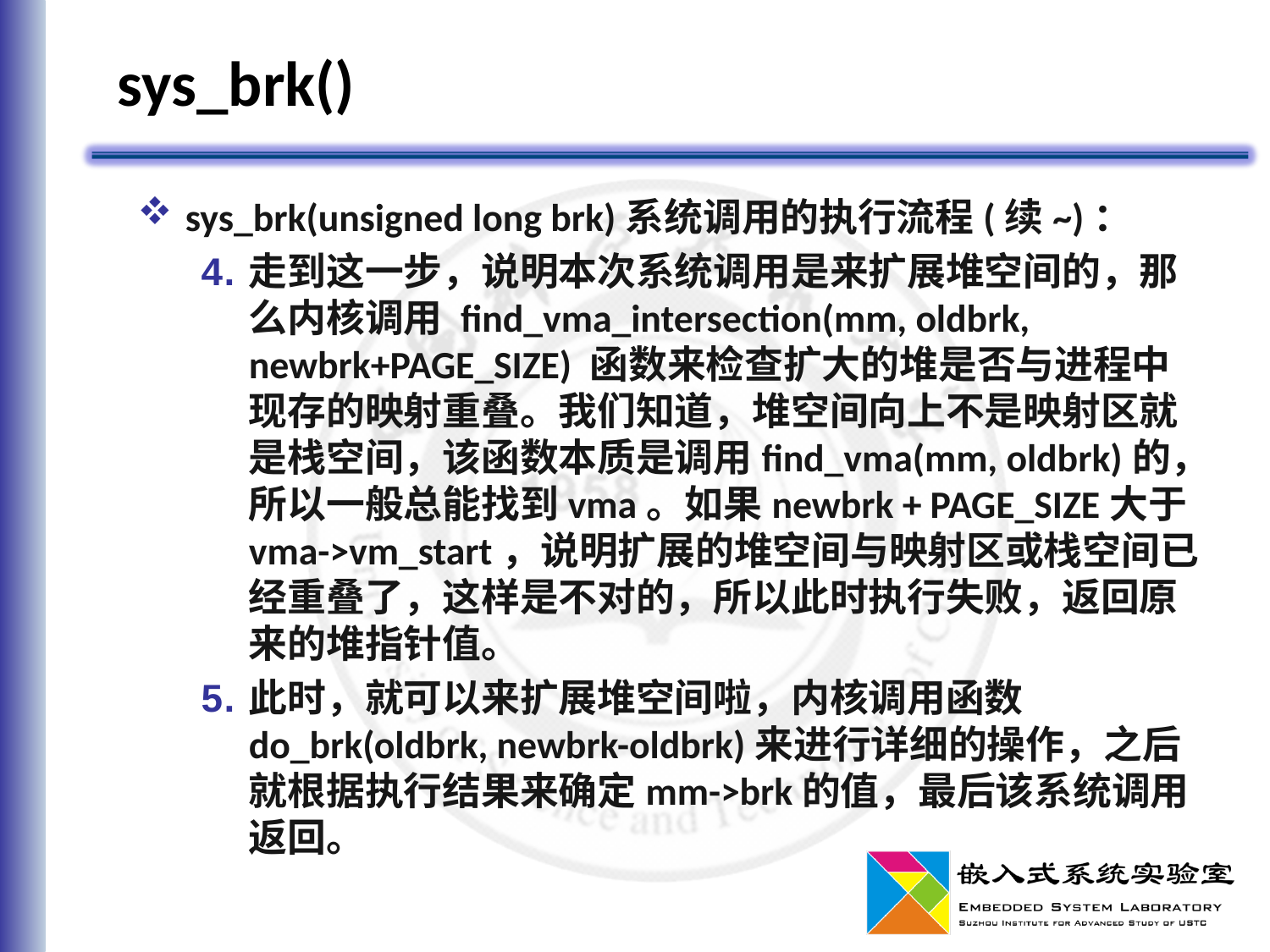

# sys_brk()
sys_brk(unsigned long brk)系统调用的执行流程(续~)：
走到这一步，说明本次系统调用是来扩展堆空间的，那么内核调用 find_vma_intersection(mm, oldbrk, newbrk+PAGE_SIZE) 函数来检查扩大的堆是否与进程中现存的映射重叠。我们知道，堆空间向上不是映射区就是栈空间，该函数本质是调用find_vma(mm, oldbrk)的，所以一般总能找到vma。如果newbrk + PAGE_SIZE大于vma->vm_start，说明扩展的堆空间与映射区或栈空间已经重叠了，这样是不对的，所以此时执行失败，返回原来的堆指针值。
此时，就可以来扩展堆空间啦，内核调用函数do_brk(oldbrk, newbrk-oldbrk)来进行详细的操作，之后就根据执行结果来确定mm->brk的值，最后该系统调用返回。